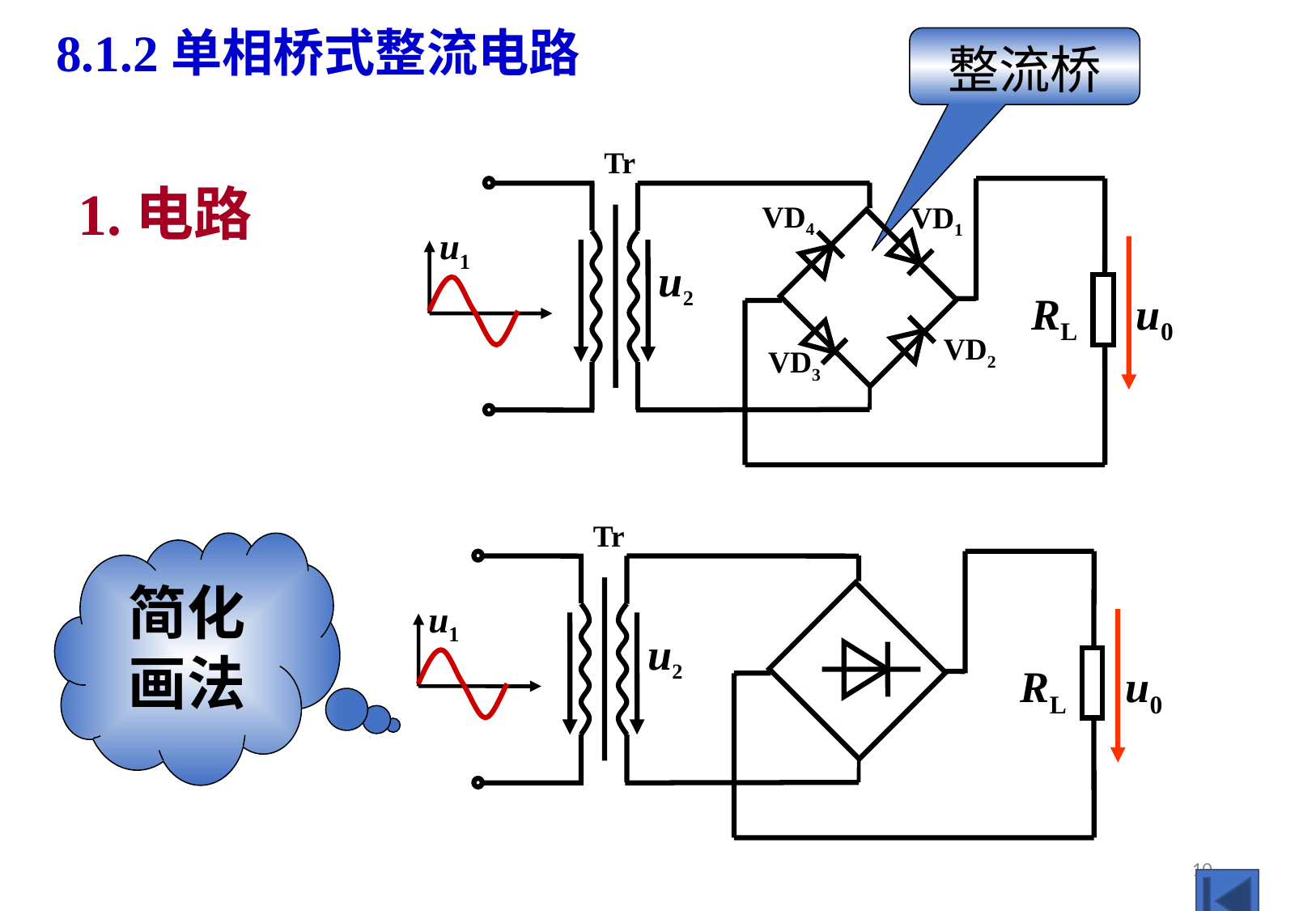

# 8.1.2单相桥式整流电路
整流桥
Tr

VD4
VD1

u1

u2

RL
u0

VD2
VD3

1.电路
Tr

u1

u2

RL
u0

简化画法
10